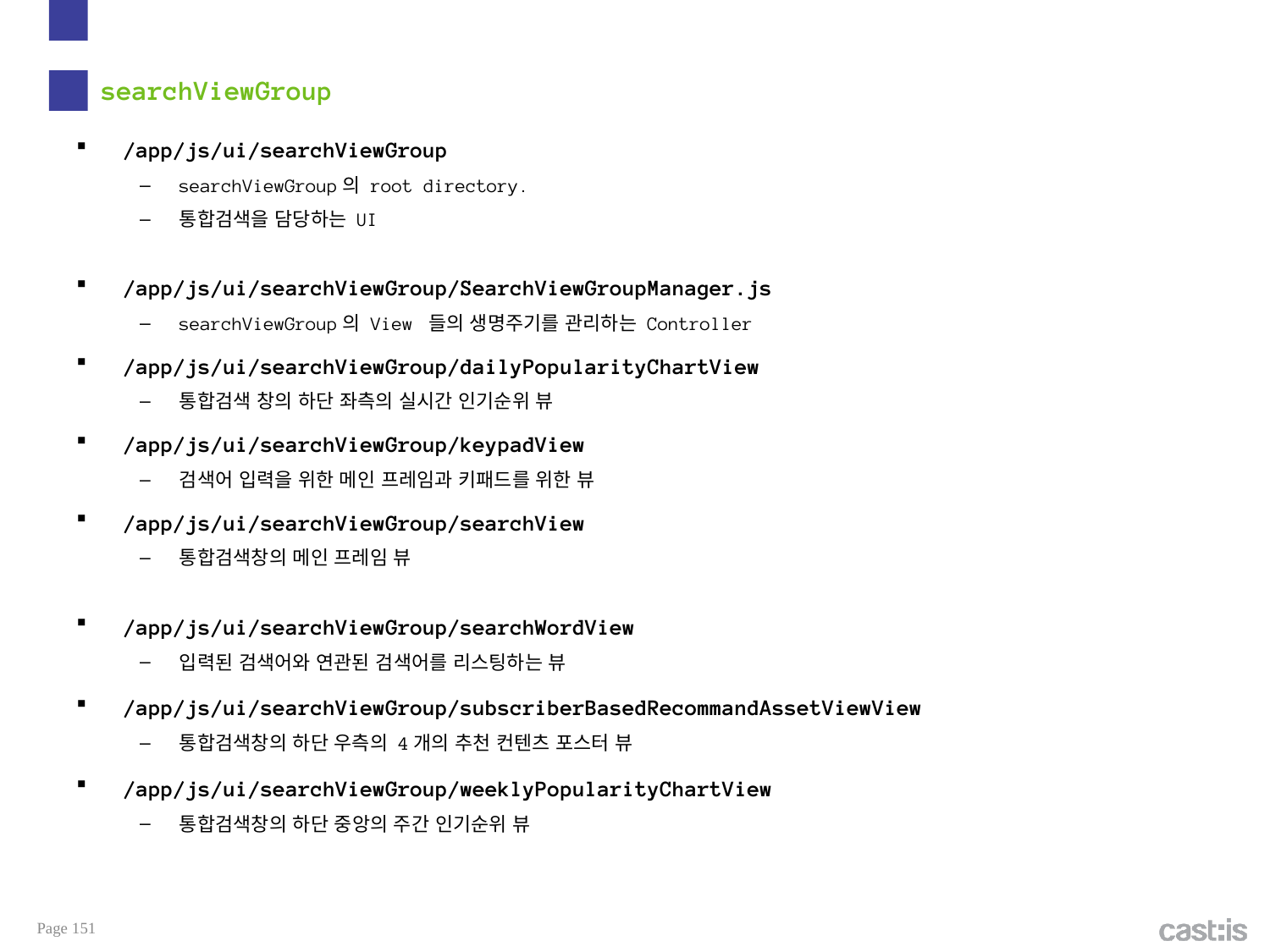

# searchViewGroup
/app/js/ui/searchViewGroup
searchViewGroup의 root directory.
통합검색을 담당하는 UI

/app/js/ui/searchViewGroup/SearchViewGroupManager.js
searchViewGroup의 View 들의 생명주기를 관리하는 Controller

/app/js/ui/searchViewGroup/dailyPopularityChartView
통합검색 창의 하단 좌측의 실시간 인기순위 뷰

/app/js/ui/searchViewGroup/keypadView
검색어 입력을 위한 메인 프레임과 키패드를 위한 뷰

/app/js/ui/searchViewGroup/searchView
통합검색창의 메인 프레임 뷰

/app/js/ui/searchViewGroup/searchWordView
입력된 검색어와 연관된 검색어를 리스팅하는 뷰

/app/js/ui/searchViewGroup/subscriberBasedRecommandAssetViewView
통합검색창의 하단 우측의 4개의 추천 컨텐츠 포스터 뷰

/app/js/ui/searchViewGroup/weeklyPopularityChartView
통합검색창의 하단 중앙의 주간 인기순위 뷰
Page 151